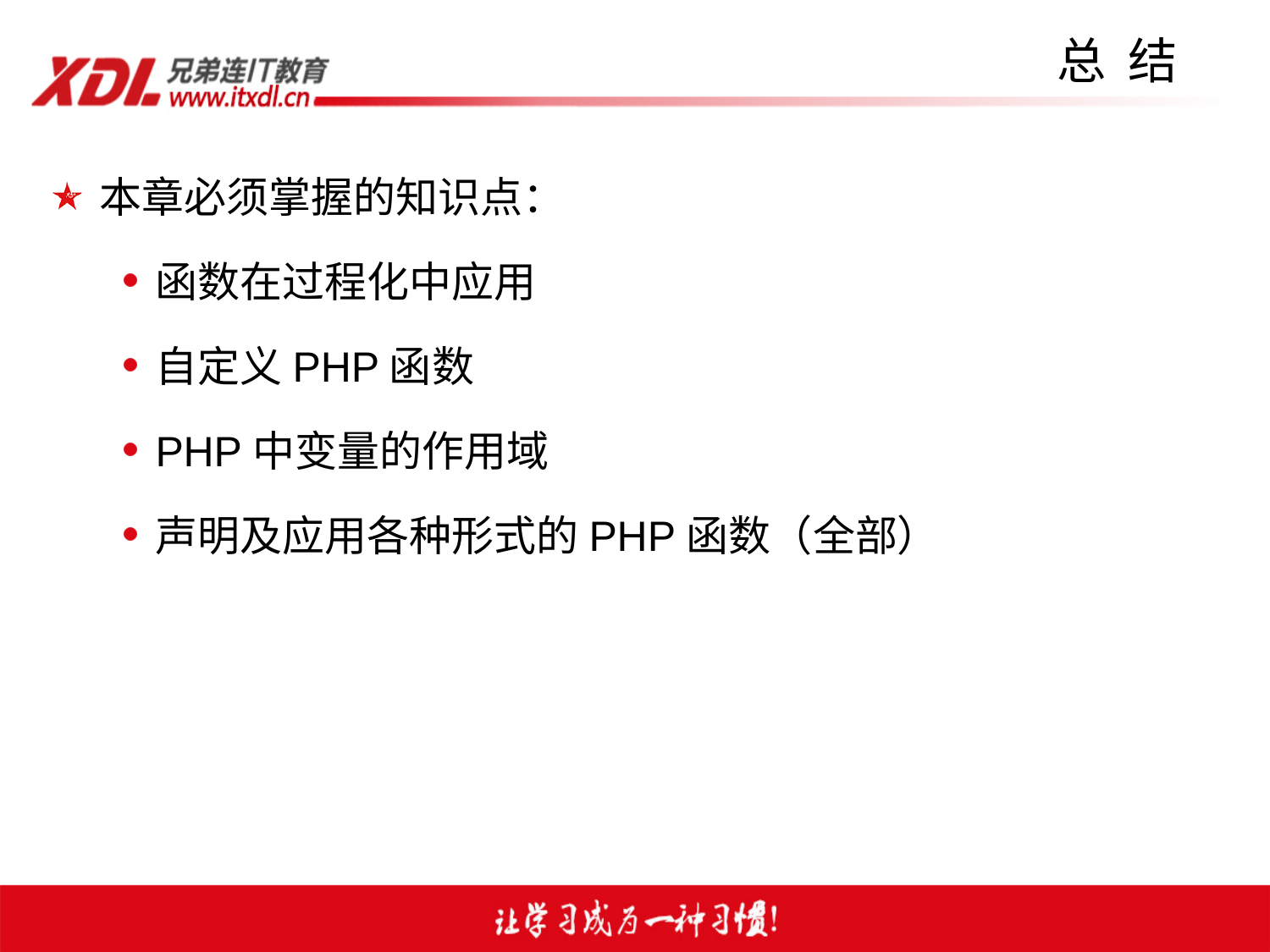

# 总  结
本章必须掌握的知识点：
函数在过程化中应用
自定义PHP函数
PHP中变量的作用域
声明及应用各种形式的PHP函数（全部）